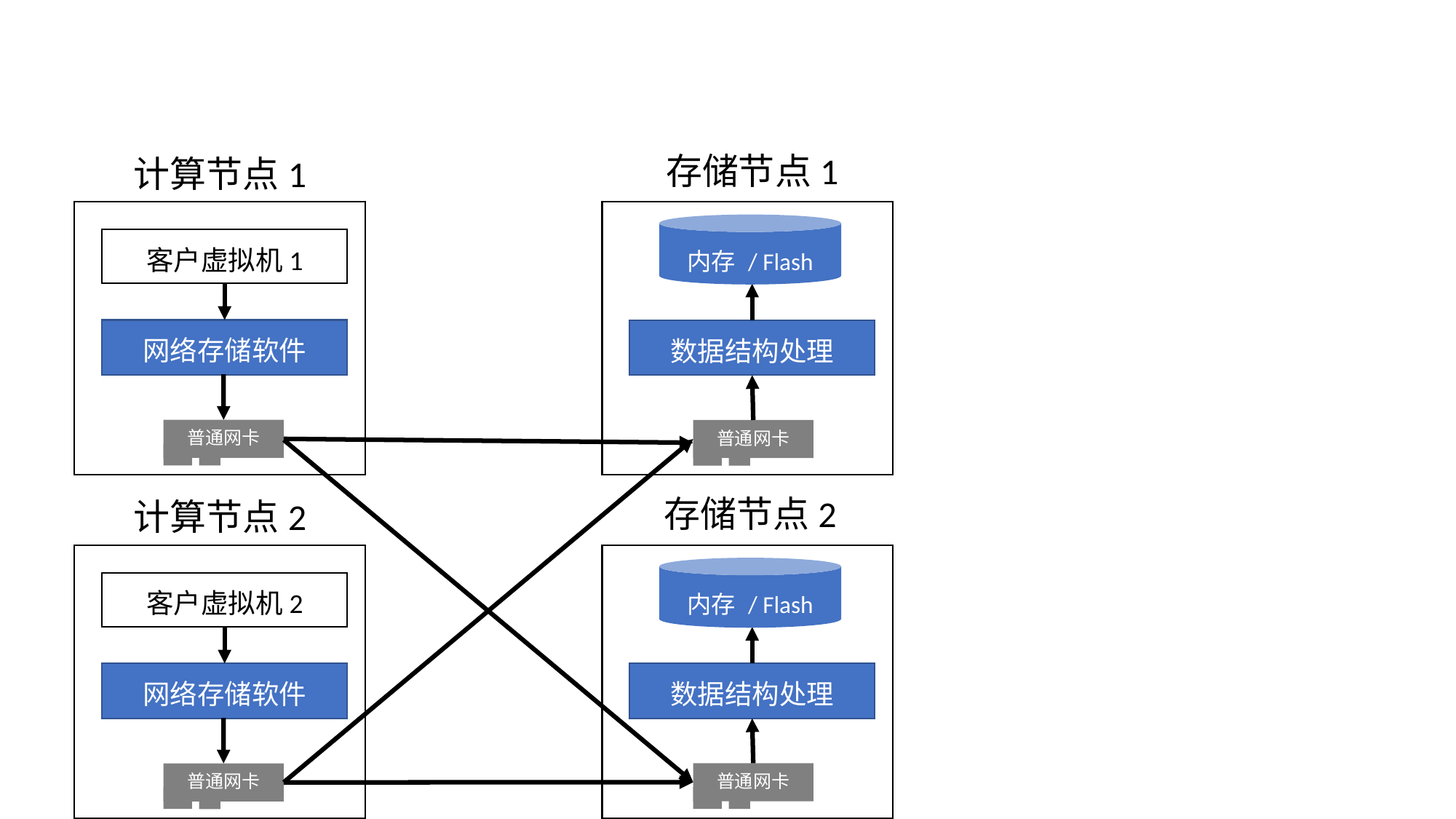

存储节点1
计算节点1

内存 / Flash
客户虚拟机1
网络存储软件
数据结构处理
普通网卡

普通网卡

存储节点2
计算节点2

内存 / Flash
客户虚拟机2
数据结构处理
网络存储软件
普通网卡

普通网卡